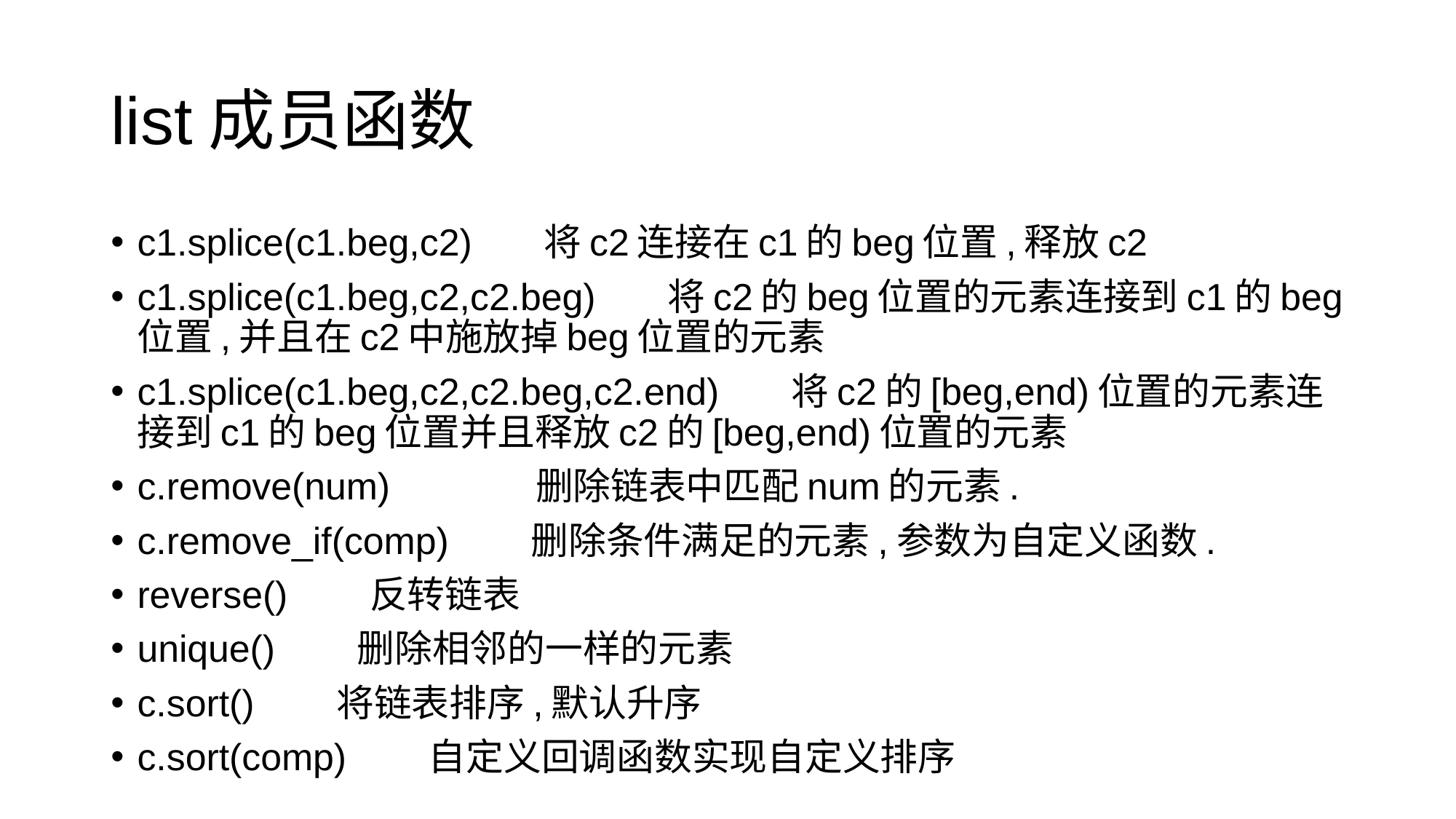

# list成员函数
c1.splice(c1.beg,c2)      将c2连接在c1的beg位置,释放c2
c1.splice(c1.beg,c2,c2.beg)      将c2的beg位置的元素连接到c1的beg位置,并且在c2中施放掉beg位置的元素
c1.splice(c1.beg,c2,c2.beg,c2.end)      将c2的[beg,end)位置的元素连接到c1的beg位置并且释放c2的[beg,end)位置的元素
c.remove(num)             删除链表中匹配num的元素.
c.remove_if(comp)       删除条件满足的元素,参数为自定义函数.
reverse()       反转链表
unique()       删除相邻的一样的元素
c.sort()       将链表排序,默认升序
c.sort(comp)       自定义回调函数实现自定义排序